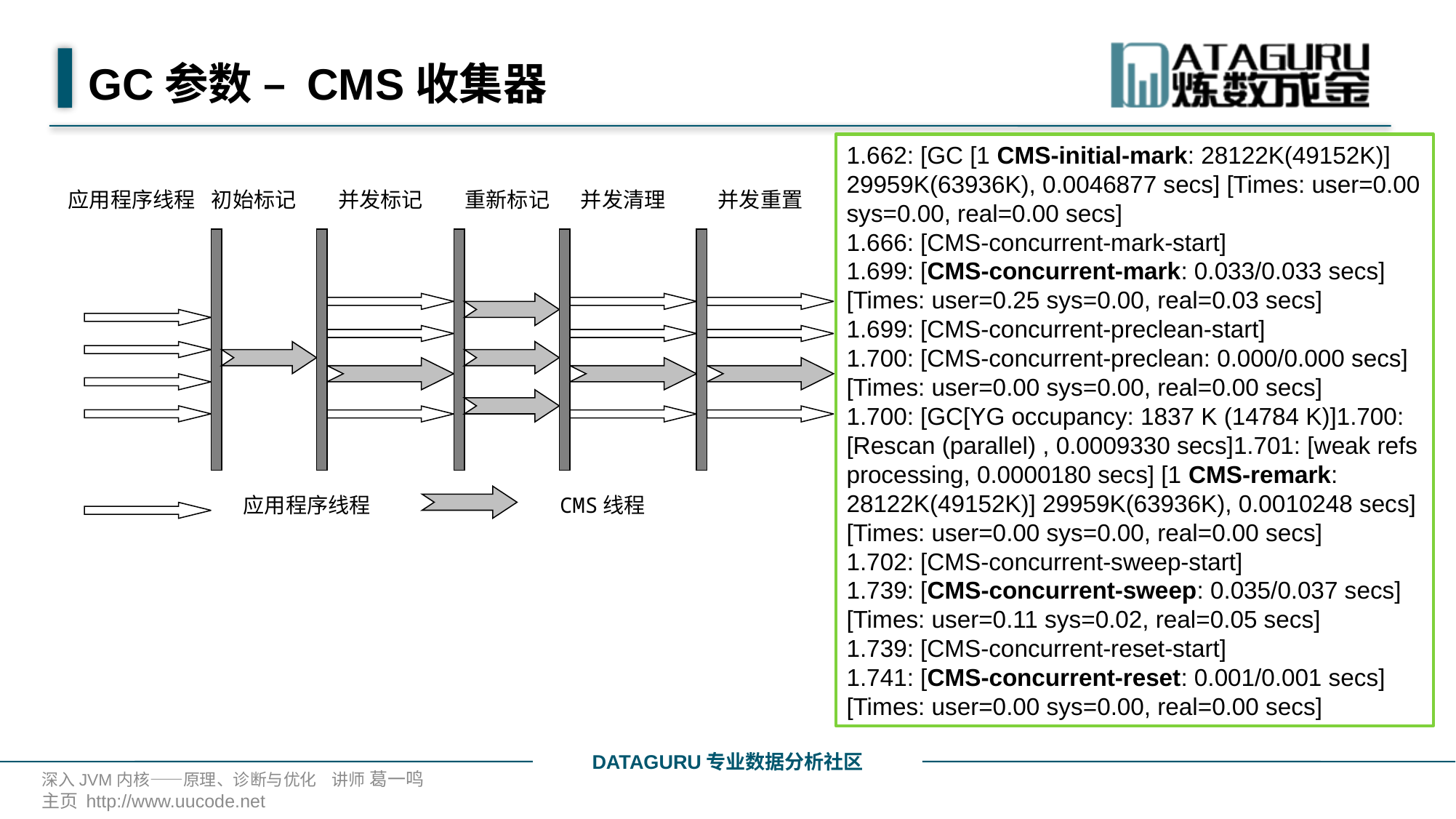

# GC参数 – CMS收集器
1.662: [GC [1 CMS-initial-mark: 28122K(49152K)] 29959K(63936K), 0.0046877 secs] [Times: user=0.00 sys=0.00, real=0.00 secs]
1.666: [CMS-concurrent-mark-start]
1.699: [CMS-concurrent-mark: 0.033/0.033 secs] [Times: user=0.25 sys=0.00, real=0.03 secs]
1.699: [CMS-concurrent-preclean-start]
1.700: [CMS-concurrent-preclean: 0.000/0.000 secs] [Times: user=0.00 sys=0.00, real=0.00 secs]
1.700: [GC[YG occupancy: 1837 K (14784 K)]1.700: [Rescan (parallel) , 0.0009330 secs]1.701: [weak refs processing, 0.0000180 secs] [1 CMS-remark: 28122K(49152K)] 29959K(63936K), 0.0010248 secs] [Times: user=0.00 sys=0.00, real=0.00 secs]
1.702: [CMS-concurrent-sweep-start]
1.739: [CMS-concurrent-sweep: 0.035/0.037 secs] [Times: user=0.11 sys=0.02, real=0.05 secs]
1.739: [CMS-concurrent-reset-start]
1.741: [CMS-concurrent-reset: 0.001/0.001 secs] [Times: user=0.00 sys=0.00, real=0.00 secs]

应用程序线程
初始标记
并发标记
重新标记
并发清理
并发重置

应用程序线程

CMS线程